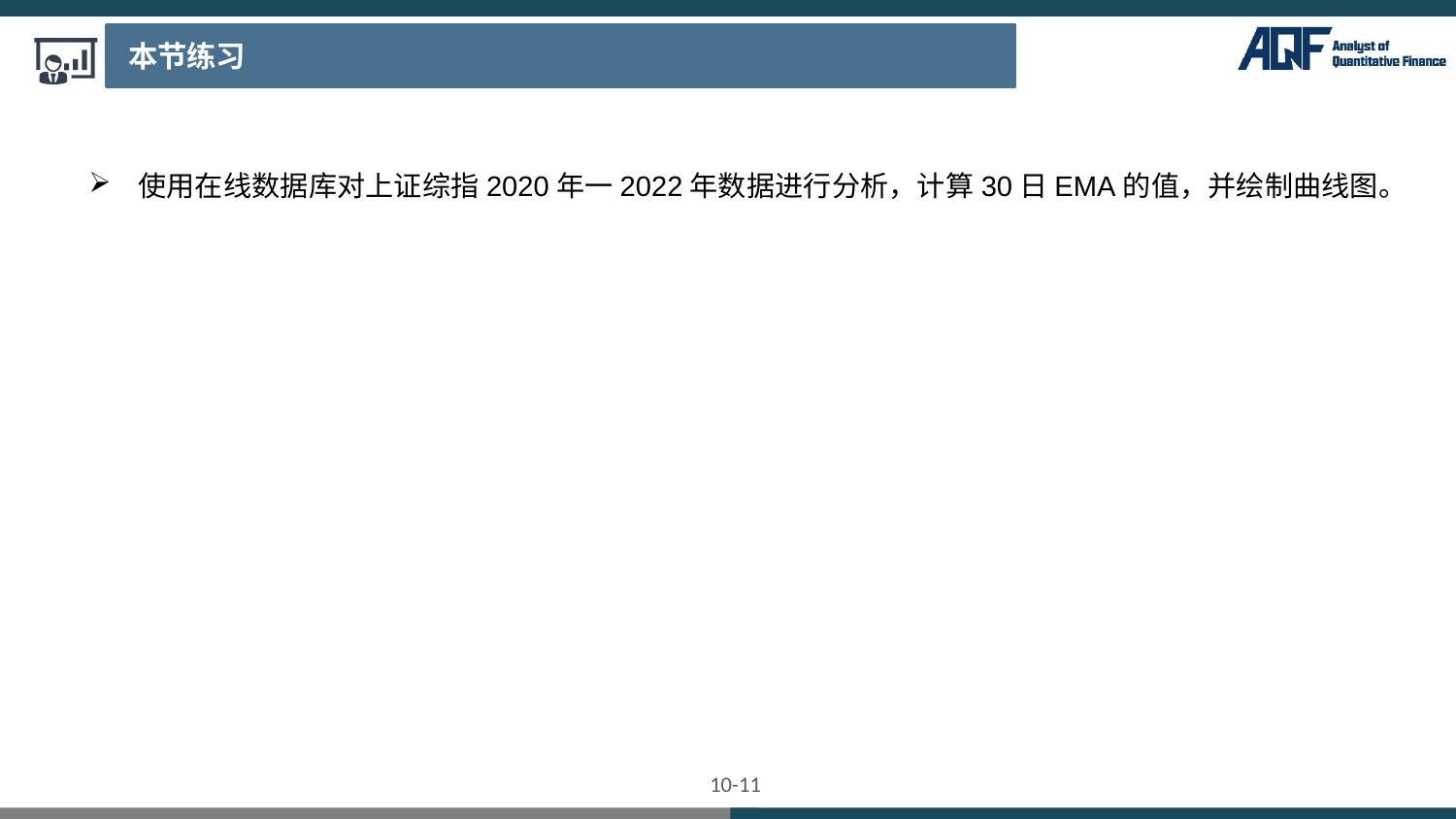

本节练习
使用在线数据库对上证综指2020年一2022年数据进行分析，计算30日EMA的值，并绘制曲线图。